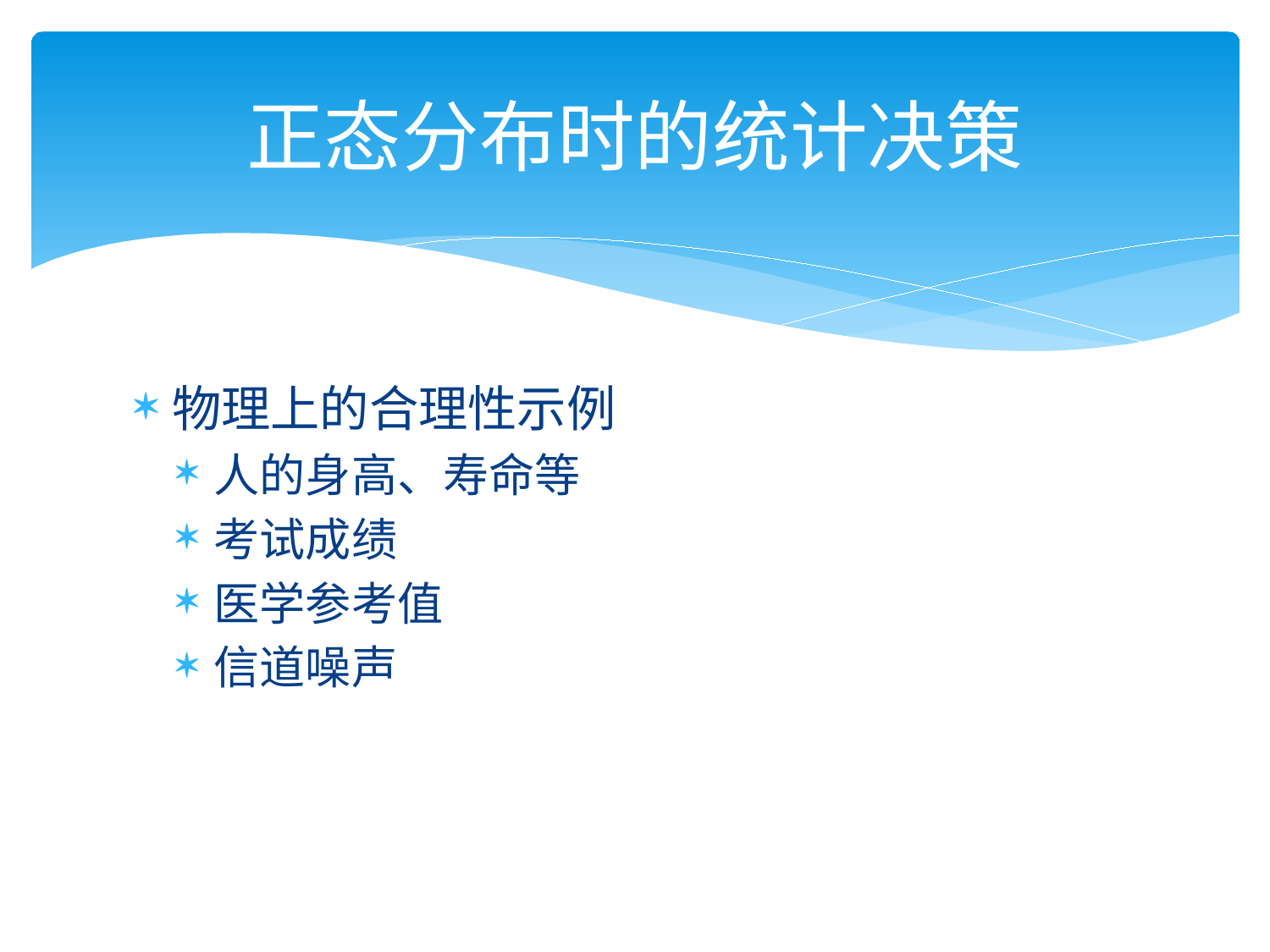

# 正态分布时的统计决策
物理上的合理性示例
人的身高、寿命等
考试成绩
医学参考值
信道噪声